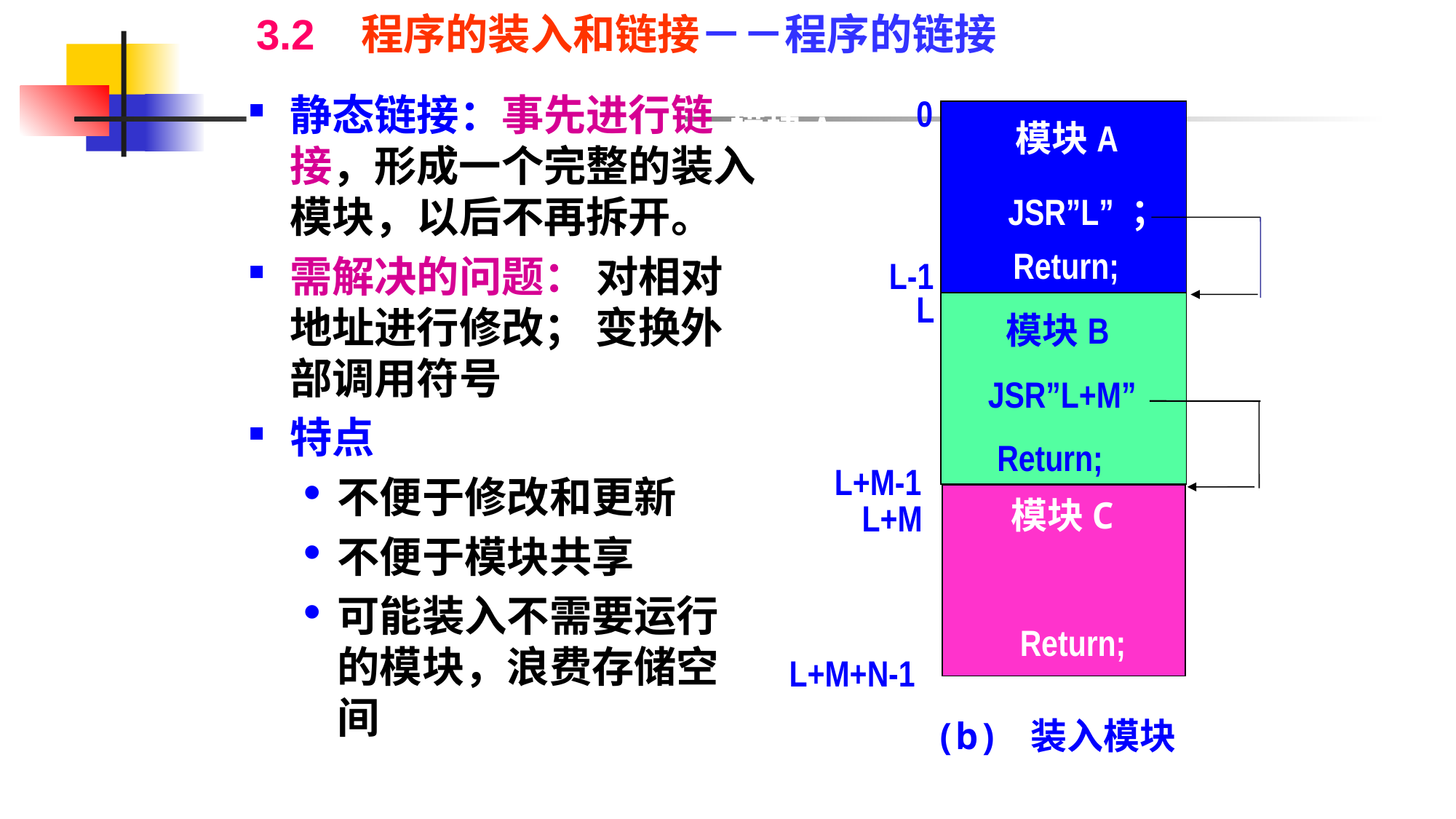

3.2   程序的装入和链接－－程序的链接
0

模块A
CALL B ；
Return;
L-1

静态链接：事先进行链接，形成一个完整的装入模块，以后不再拆开。
需解决的问题： 对相对地址进行修改； 变换外部调用符号
特点
不便于修改和更新
不便于模块共享
可能装入不需要运行的模块，浪费存储空间
0
模块A

模块A
JSR”L” ；
Return;

L-1
L
0

模块B
CALL C
Return;
M-1

模块B
JSR”L+M”
Return;

L+M-1

模块C
Return;

L+M
0
模块C
Return;
N-1

L+M+N-1
(b) 装入模块
(a) 目标模块